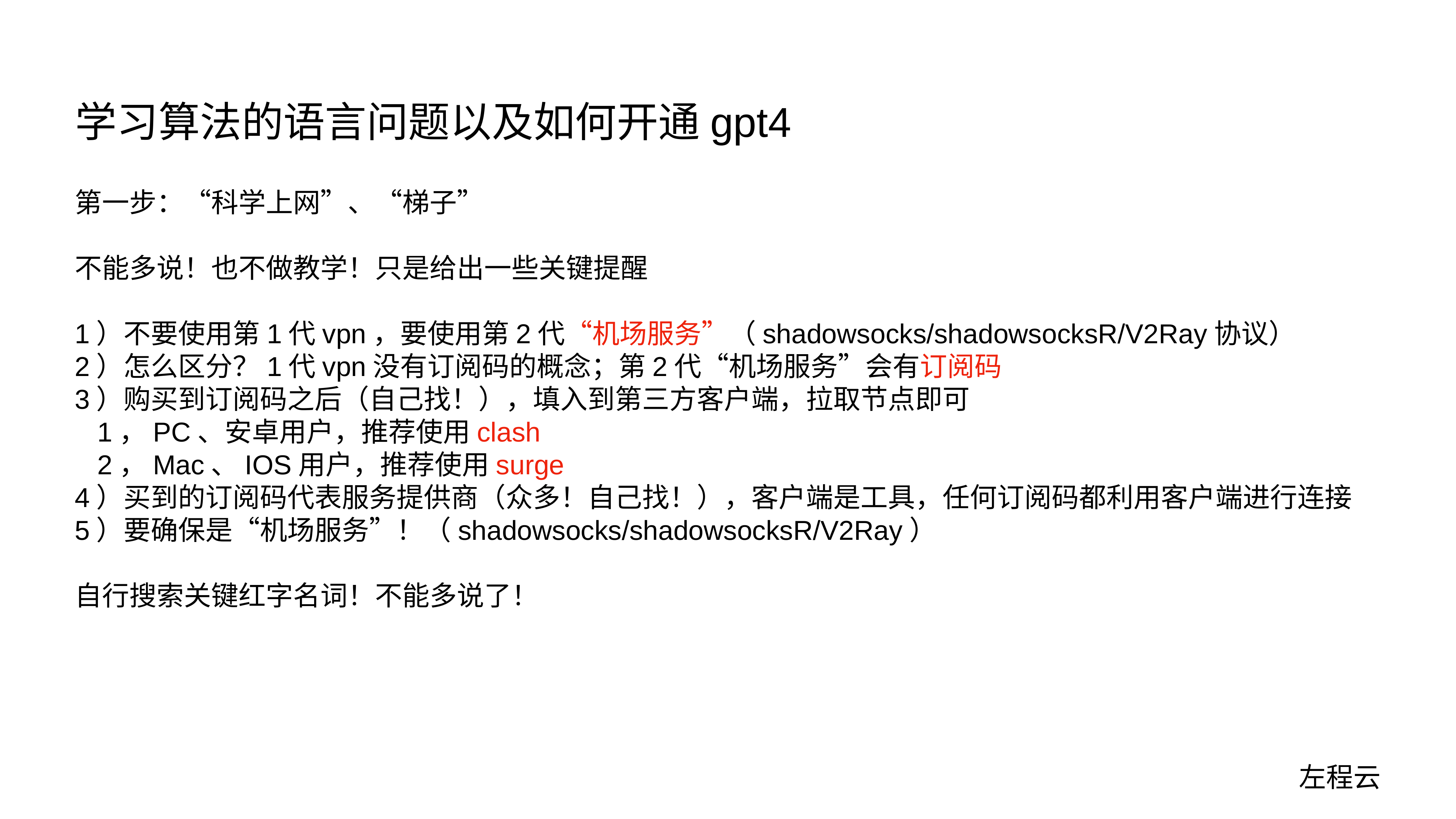

# 学习算法的语言问题以及如何开通gpt4
第一步：“科学上网”、“梯子”

不能多说！也不做教学！只是给出一些关键提醒

1）不要使用第1代vpn，要使用第2代“机场服务”（shadowsocks/shadowsocksR/V2Ray协议）
2）怎么区分？1代vpn没有订阅码的概念；第2代“机场服务”会有订阅码
3）购买到订阅码之后（自己找！），填入到第三方客户端，拉取节点即可
   1，PC、安卓用户，推荐使用clash
   2，Mac、IOS用户，推荐使用surge
4）买到的订阅码代表服务提供商（众多！自己找！），客户端是工具，任何订阅码都利用客户端进行连接
5）要确保是“机场服务”！（shadowsocks/shadowsocksR/V2Ray）

自行搜索关键红字名词！不能多说了！
左程云